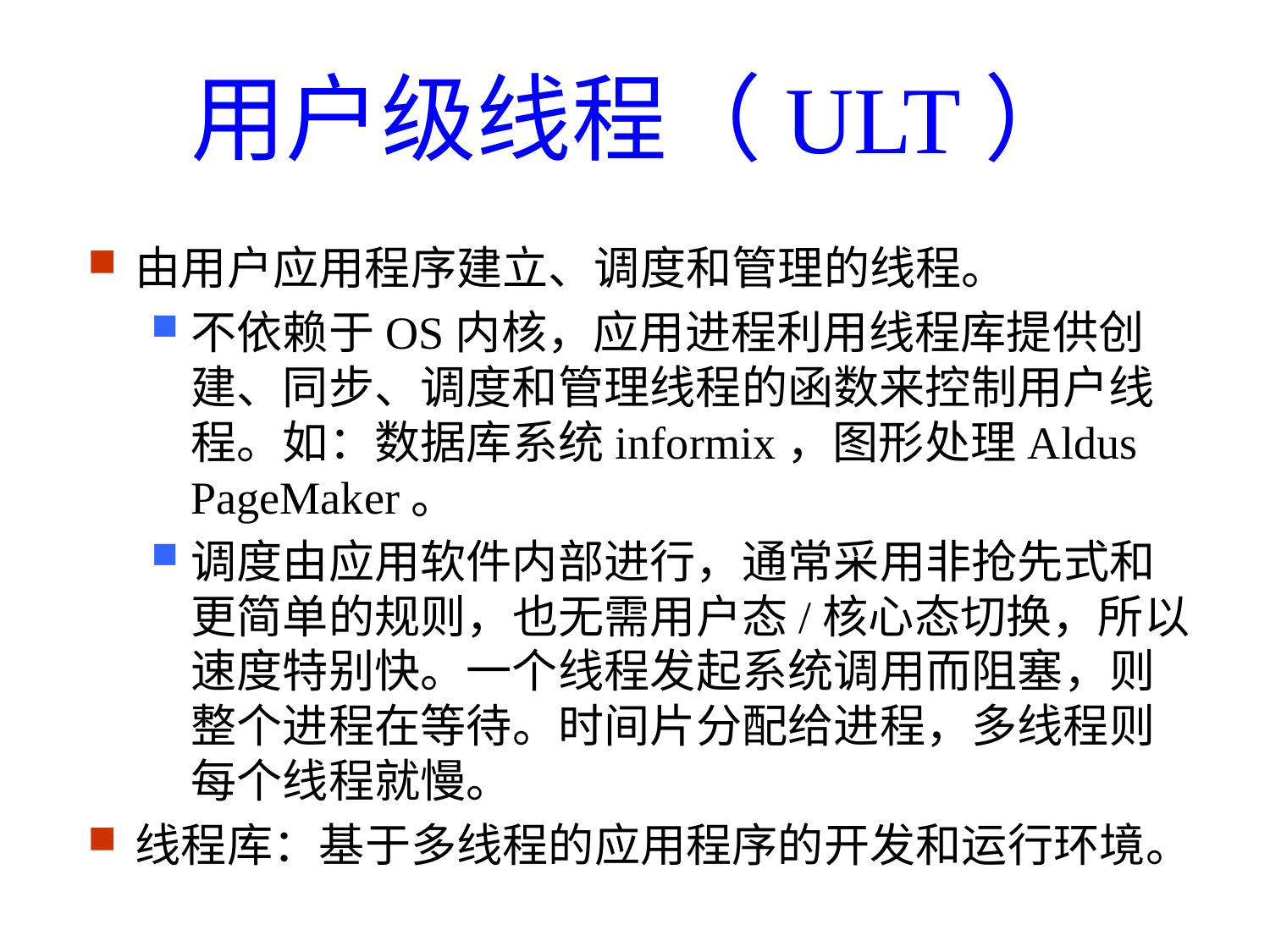

# 用户级线程（ULT）
由用户应用程序建立、调度和管理的线程。
不依赖于OS内核，应用进程利用线程库提供创建、同步、调度和管理线程的函数来控制用户线程。如：数据库系统informix，图形处理Aldus PageMaker。
调度由应用软件内部进行，通常采用非抢先式和更简单的规则，也无需用户态/核心态切换，所以速度特别快。一个线程发起系统调用而阻塞，则整个进程在等待。时间片分配给进程，多线程则每个线程就慢。
线程库：基于多线程的应用程序的开发和运行环境。